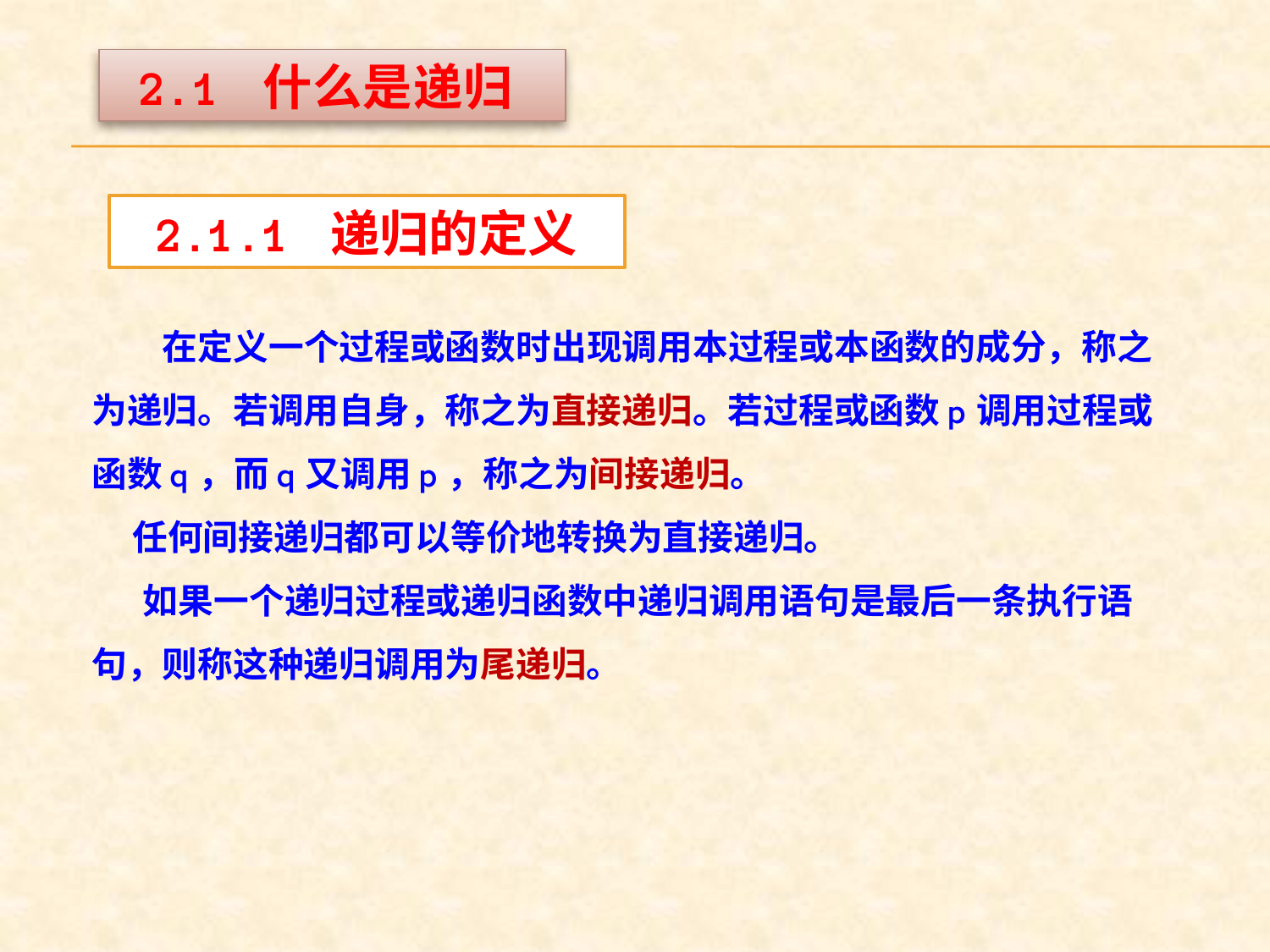

2.1 什么是递归
2.1.1 递归的定义
　　在定义一个过程或函数时出现调用本过程或本函数的成分，称之为递归。若调用自身，称之为直接递归。若过程或函数p调用过程或函数q，而q又调用p，称之为间接递归。
    任何间接递归都可以等价地转换为直接递归。
　  如果一个递归过程或递归函数中递归调用语句是最后一条执行语句，则称这种递归调用为尾递归。
2